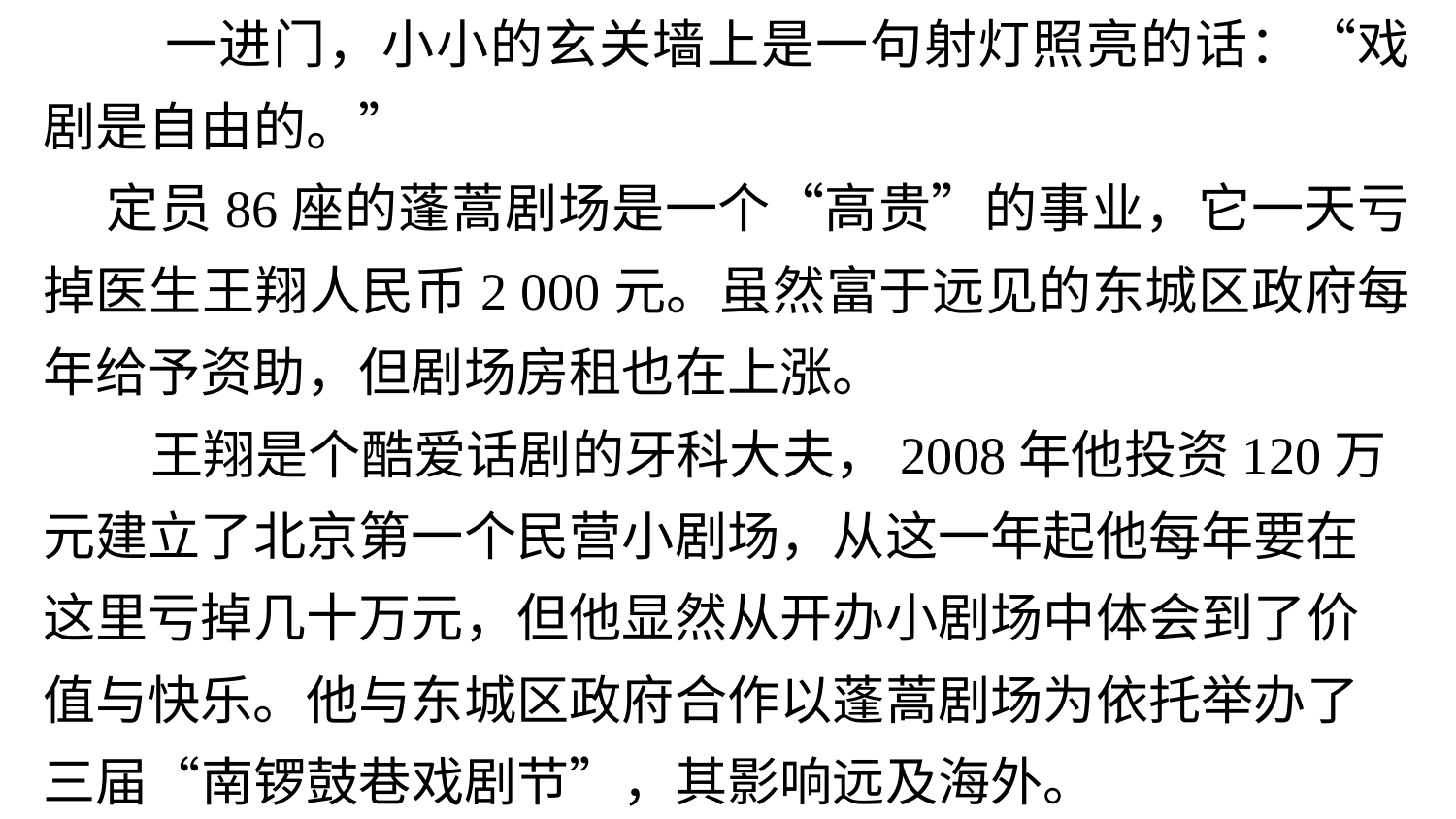

一进门，小小的玄关墙上是一句射灯照亮的话：“戏剧是自由的。”
    定员86座的蓬蒿剧场是一个“高贵”的事业，它一天亏掉医生王翔人民币2 000元。虽然富于远见的东城区政府每年给予资助，但剧场房租也在上涨。
        王翔是个酷爱话剧的牙科大夫，2008年他投资120万元建立了北京第一个民营小剧场，从这一年起他每年要在这里亏掉几十万元，但他显然从开办小剧场中体会到了价值与快乐。他与东城区政府合作以蓬蒿剧场为依托举办了三届“南锣鼓巷戏剧节”，其影响远及海外。